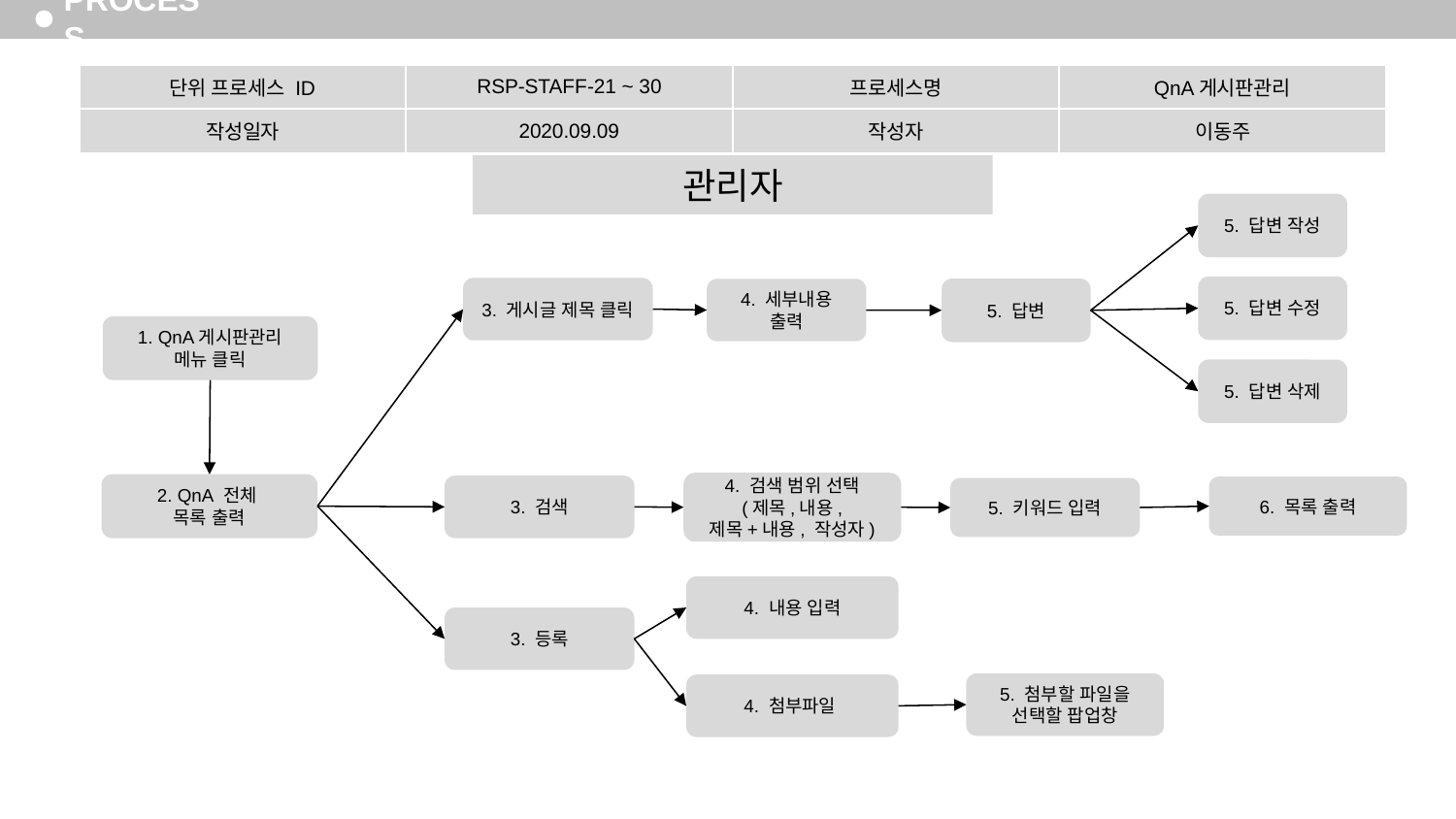

# PROCESS
| 단위 프로세스 ID | RSP-STAFF-21 ~ 30 | 프로세스명 | QnA게시판관리 |
| --- | --- | --- | --- |
| 작성일자 | 2020.09.09 | 작성자 | 이동주 |
관리자
5. 답변 작성
5. 답변 수정
3. 게시글 제목 클릭
5. 답변
4. 세부내용 출력
1. QnA게시판관리
메뉴 클릭
5. 답변 삭제
4. 검색 범위 선택
(제목,내용,
제목+내용, 작성자)
2. QnA 전체
목록 출력
3. 검색
6. 목록 출력
5. 키워드 입력
4. 내용 입력
3. 등록
5. 첨부할 파일을 선택할 팝업창
4. 첨부파일